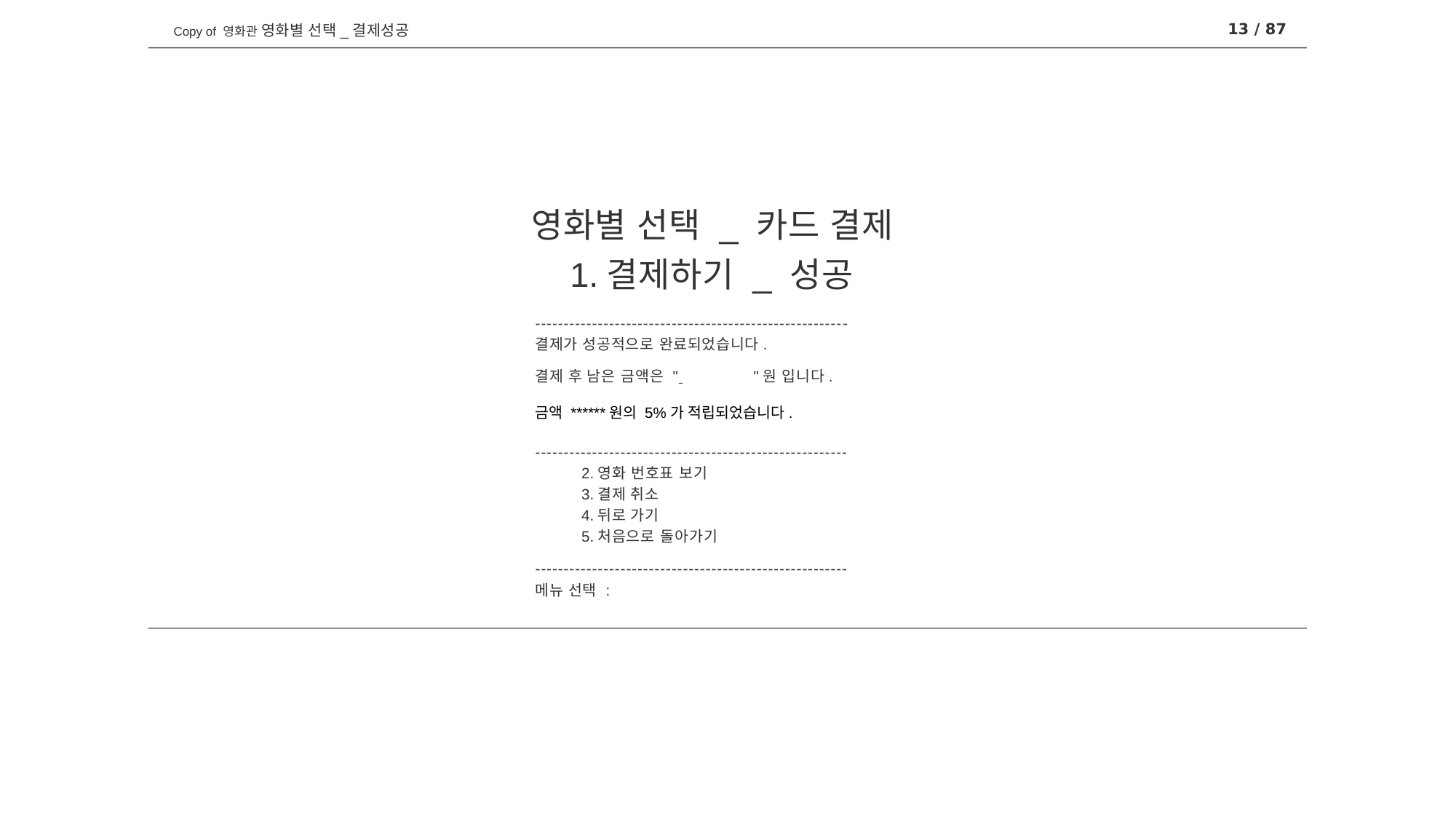

13 / 87
Copy of 영화관 영화별 선택_결제성공

영화별 선택 _ 카드 결제
결제하기 _ 성공
-------------------------------------------------------
결제가 성공적으로 완료되었습니다.

결제 후 남은 금액은 " 	"원 입니다.

금액 ******원의 5%가 적립되었습니다.

-------------------------------------------------------
영화 번호표 보기
결제 취소
뒤로 가기
처음으로 돌아가기

-------------------------------------------------------
메뉴 선택 :